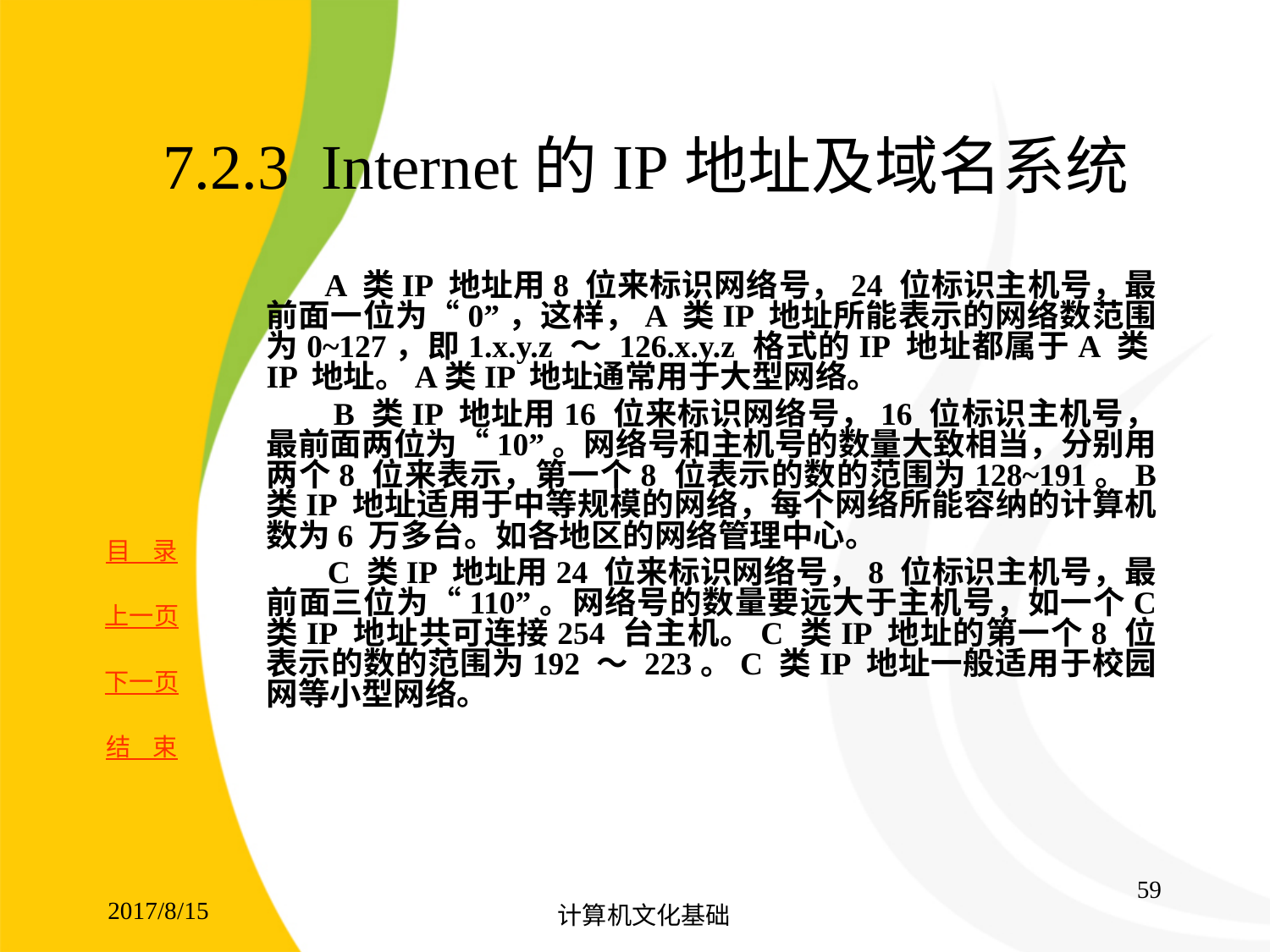

# 7.2.3  Internet的IP地址及域名系统
	            A 类IP 地址用8 位来标识网络号，24 位标识主机号，最前面一位为“0”，这样，A 类IP 地址所能表示的网络数范围为0~127，即1.x.y.z ～ 126.x.y.z 格式的IP 地址都属于A 类IP 地址。A类IP 地址通常用于大型网络。
             B 类IP 地址用16 位来标识网络号，16 位标识主机号，最前面两位为“10”。网络号和主机号的数量大致相当，分别用两个8 位来表示，第一个8 位表示的数的范围为128~191。B 类IP 地址适用于中等规模的网络，每个网络所能容纳的计算机数为6 万多台。如各地区的网络管理中心。
             C 类IP 地址用24 位来标识网络号，8 位标识主机号，最前面三位为“110”。网络号的数量要远大于主机号，如一个C 类IP 地址共可连接254 台主机。C 类IP 地址的第一个8 位表示的数的范围为192 ～ 223。C 类IP 地址一般适用于校园网等小型网络。
59
2017/8/15